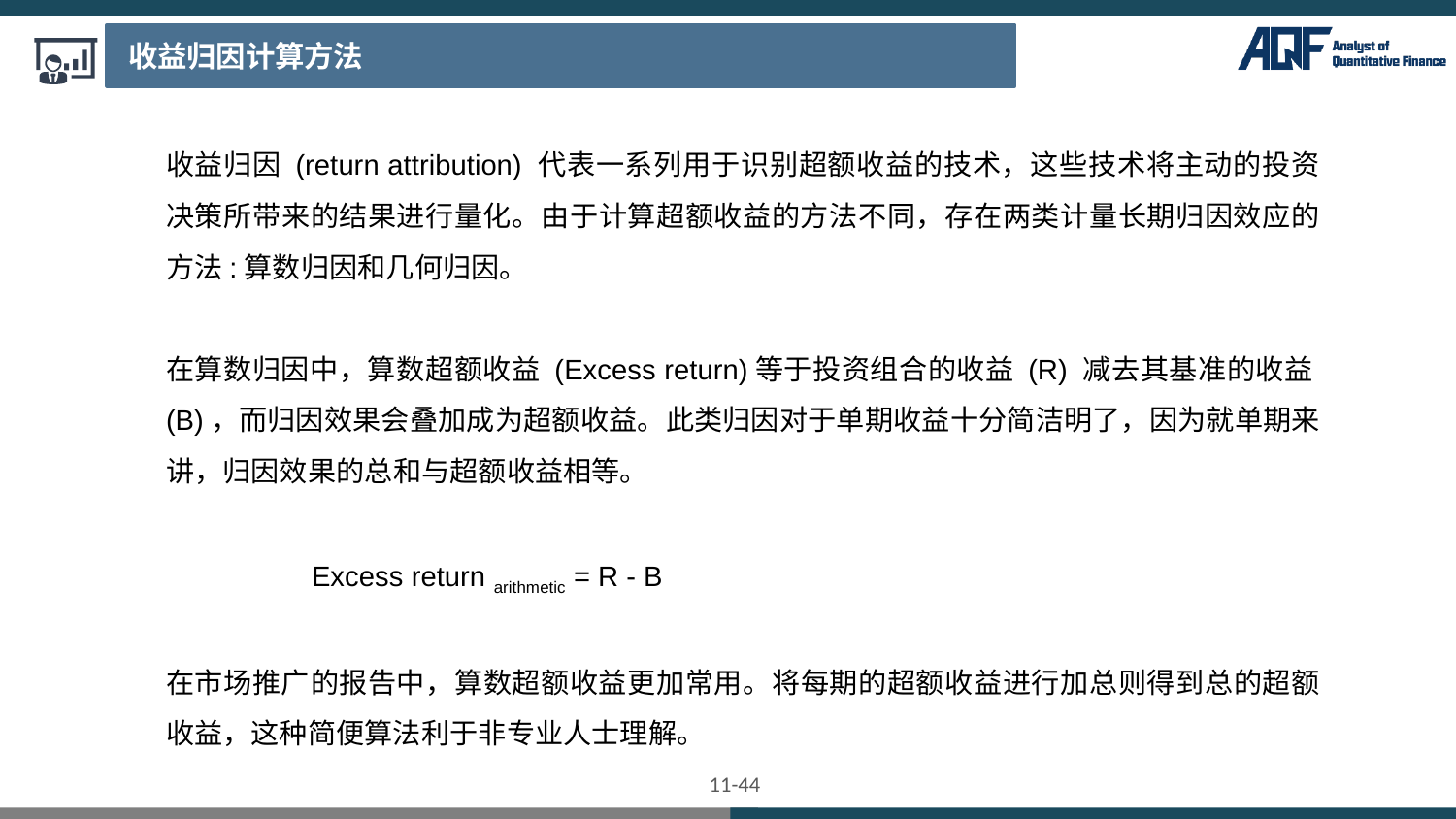

收益归因计算方法
收益归因 (return attribution) 代表一系列用于识别超额收益的技术，这些技术将主动的投资决策所带来的结果进行量化。由于计算超额收益的方法不同，存在两类计量长期归因效应的方法:算数归因和几何归因。

在算数归因中，算数超额收益 (Excess return)等于投资组合的收益 (R) 减去其基准的收益(B)，而归因效果会叠加成为超额收益。此类归因对于单期收益十分简洁明了，因为就单期来讲，归因效果的总和与超额收益相等。

	Excess return arithmetic = R - B

在市场推广的报告中，算数超额收益更加常用。将每期的超额收益进行加总则得到总的超额收益，这种简便算法利于非专业人士理解。